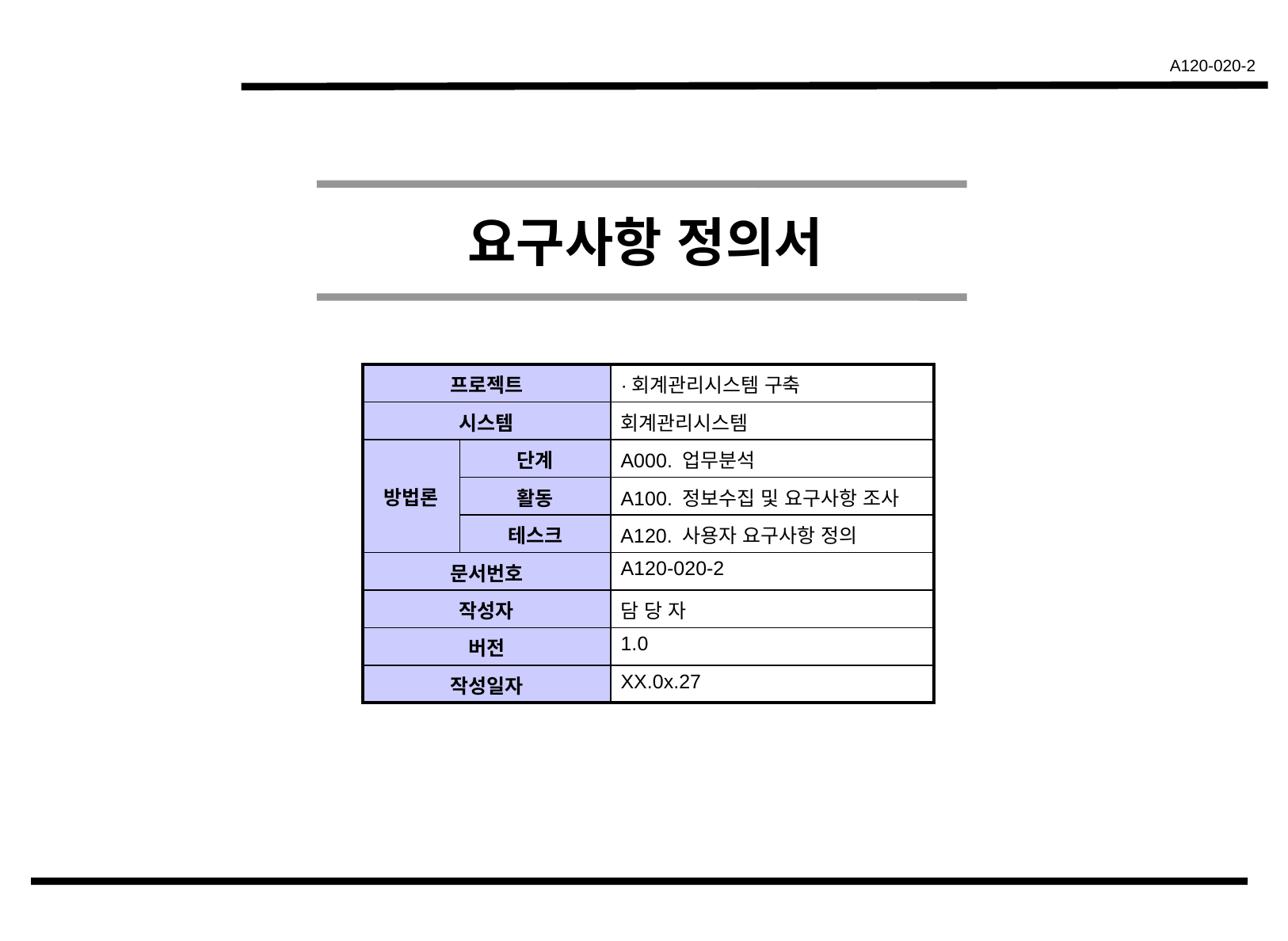

요구사항 정의서

| 프로젝트 |  | ·회계관리시스템 구축 |
| --- | --- | --- |
| 시스템 |  | 회계관리시스템 |
| 방법론 | 단계 | A000. 업무분석 |
|  | 활동 | A100. 정보수집 및 요구사항 조사 |
|  | 테스크 | A120. 사용자 요구사항 정의 |
| 문서번호 |  | A120-020-2 |
| 작성자 |  | 담 당 자 |
| 버전 |  | 1.0 |
| 작성일자 |  | XX.0x.27 |